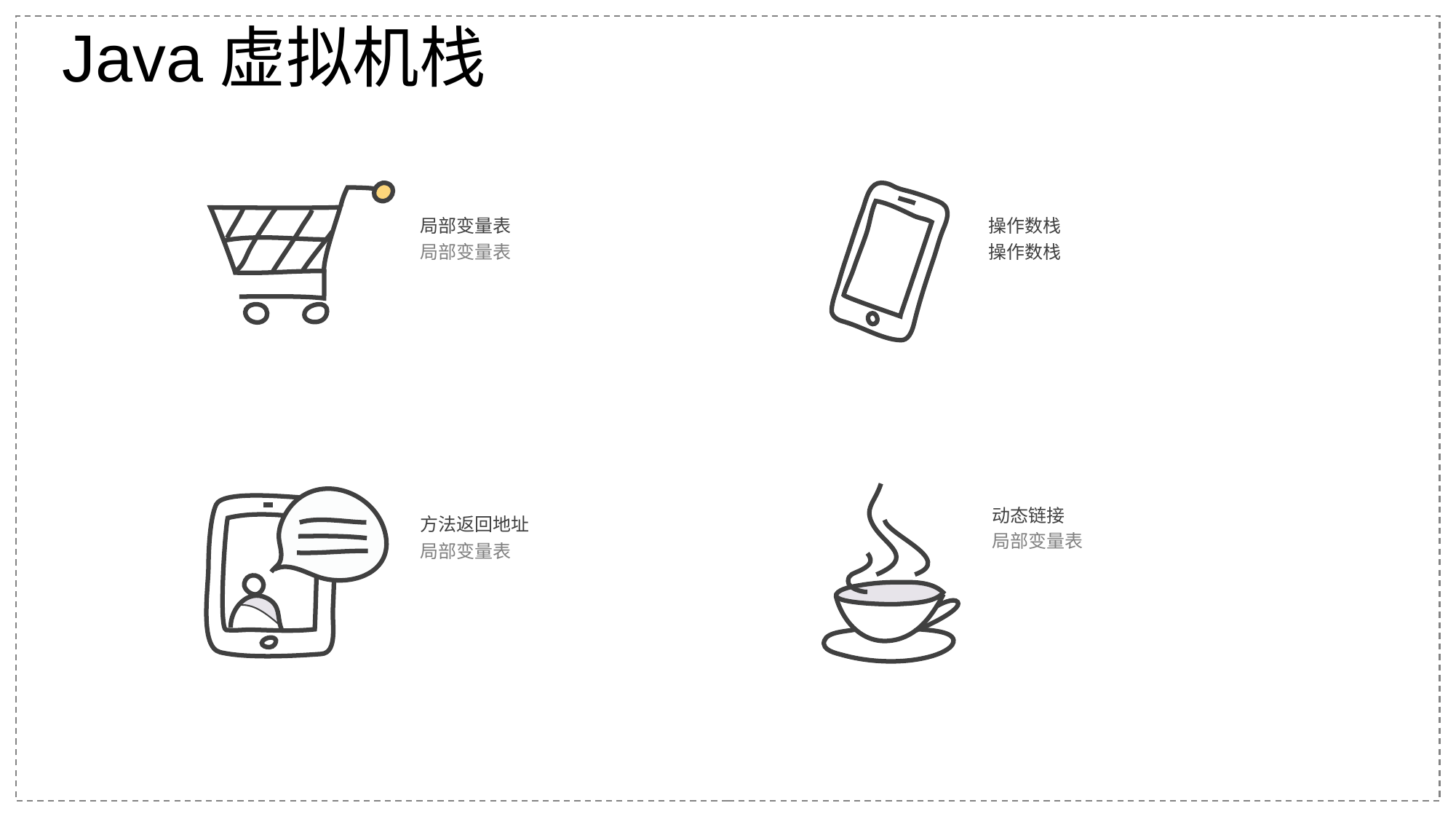

Java虚拟机栈

操作数栈
操作数栈

局部变量表
局部变量表

动态链接
局部变量表

方法返回地址
局部变量表